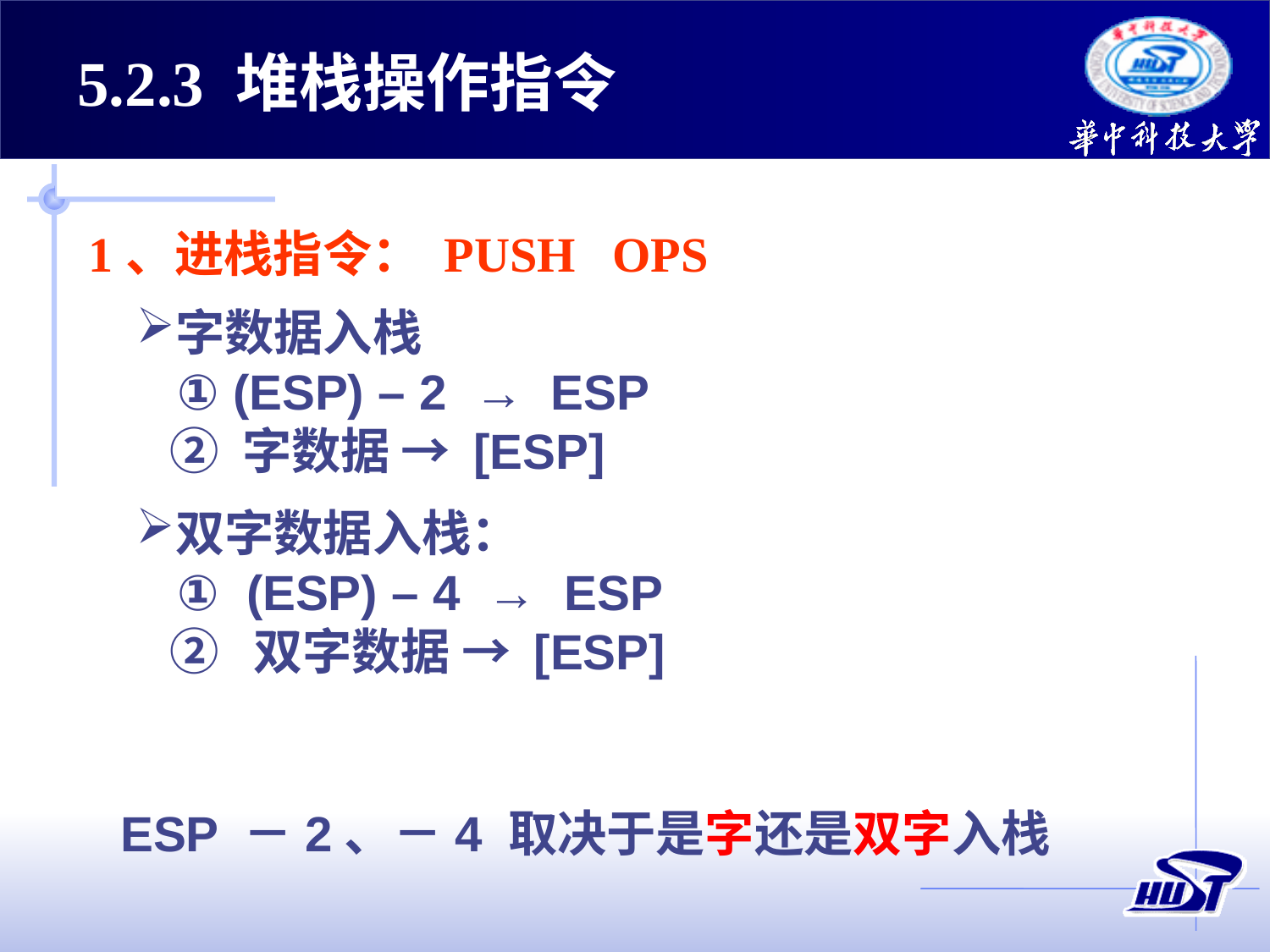

5.2.3 堆栈操作指令
1、进栈指令： PUSH   OPS

字数据入栈
   ① (ESP) – 2  →  ESP
   ② 字数据 → [ESP]
双字数据入栈：
   ①  (ESP) – 4  →  ESP
   ②  双字数据 → [ESP]
ESP －2、－4 取决于是字还是双字入栈